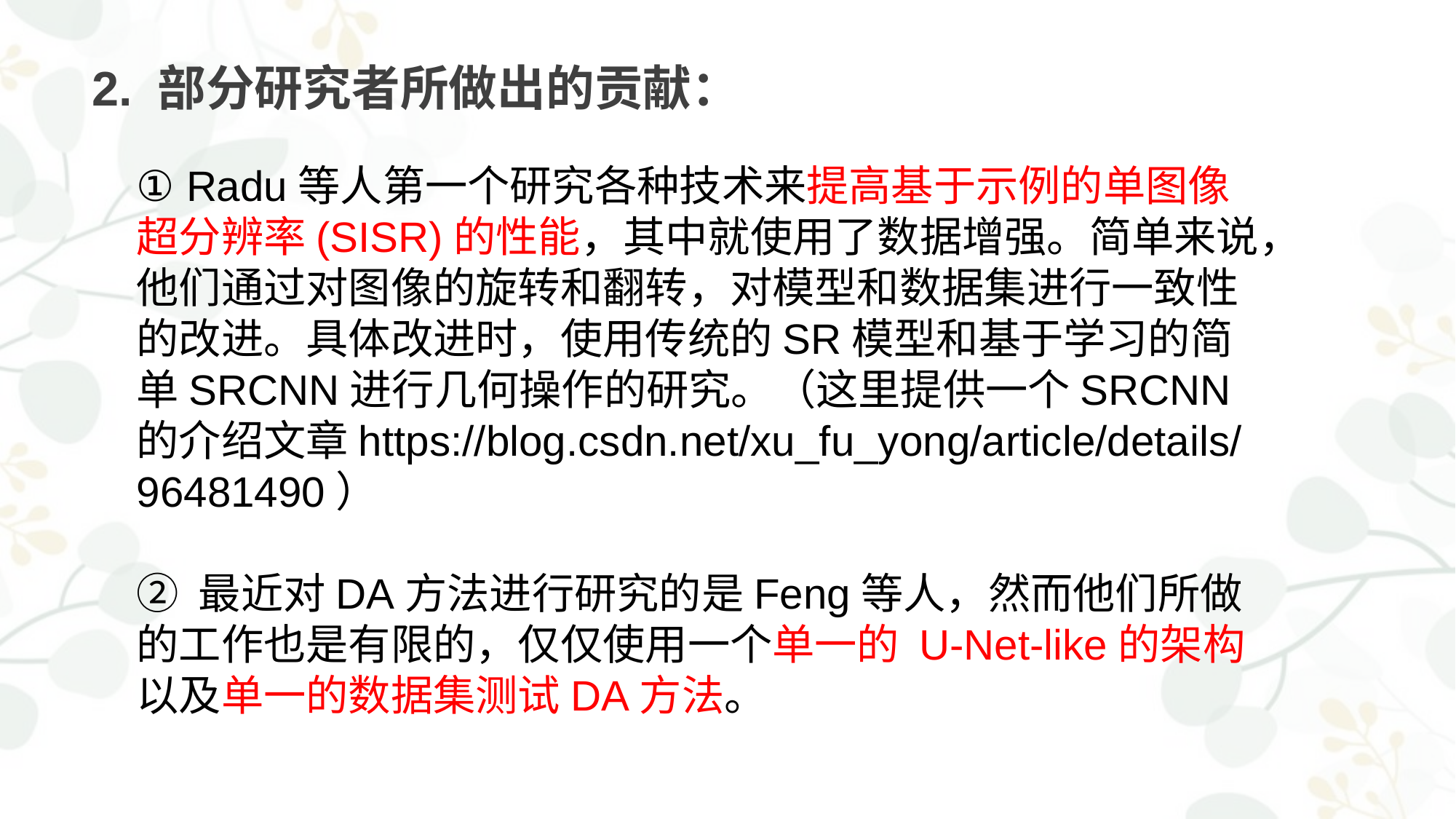

# 2. 部分研究者所做出的贡献：
① Radu等人第一个研究各种技术来提高基于示例的单图像超分辨率(SISR)的性能，其中就使用了数据增强。简单来说，他们通过对图像的旋转和翻转，对模型和数据集进行一致性的改进。具体改进时，使用传统的SR模型和基于学习的简单SRCNN进行几何操作的研究。（这里提供一个SRCNN的介绍文章https://blog.csdn.net/xu_fu_yong/article/details/96481490）

​② 最近对DA方法进行研究的是Feng等人，然而他们所做的工作也是有限的，仅仅使用一个单一的 U-Net-like的架构以及单一的数据集测试DA方法。